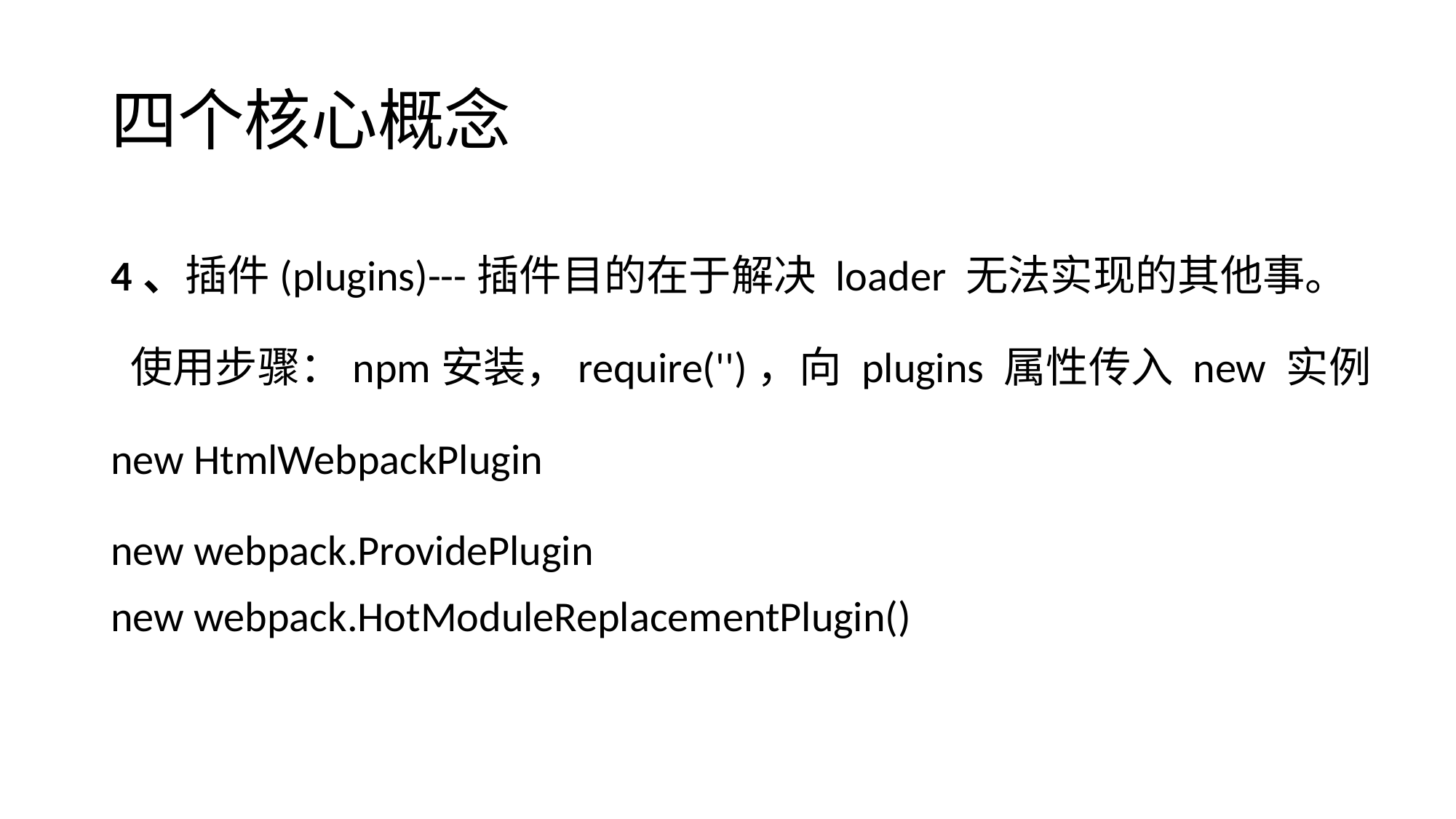

# 四个核心概念
4、插件(plugins)---插件目的在于解决 loader 无法实现的其他事。
 使用步骤：npm安装，require('')，向 plugins 属性传入 new 实例
new HtmlWebpackPlugin
new webpack.ProvidePlugin
new webpack.HotModuleReplacementPlugin()